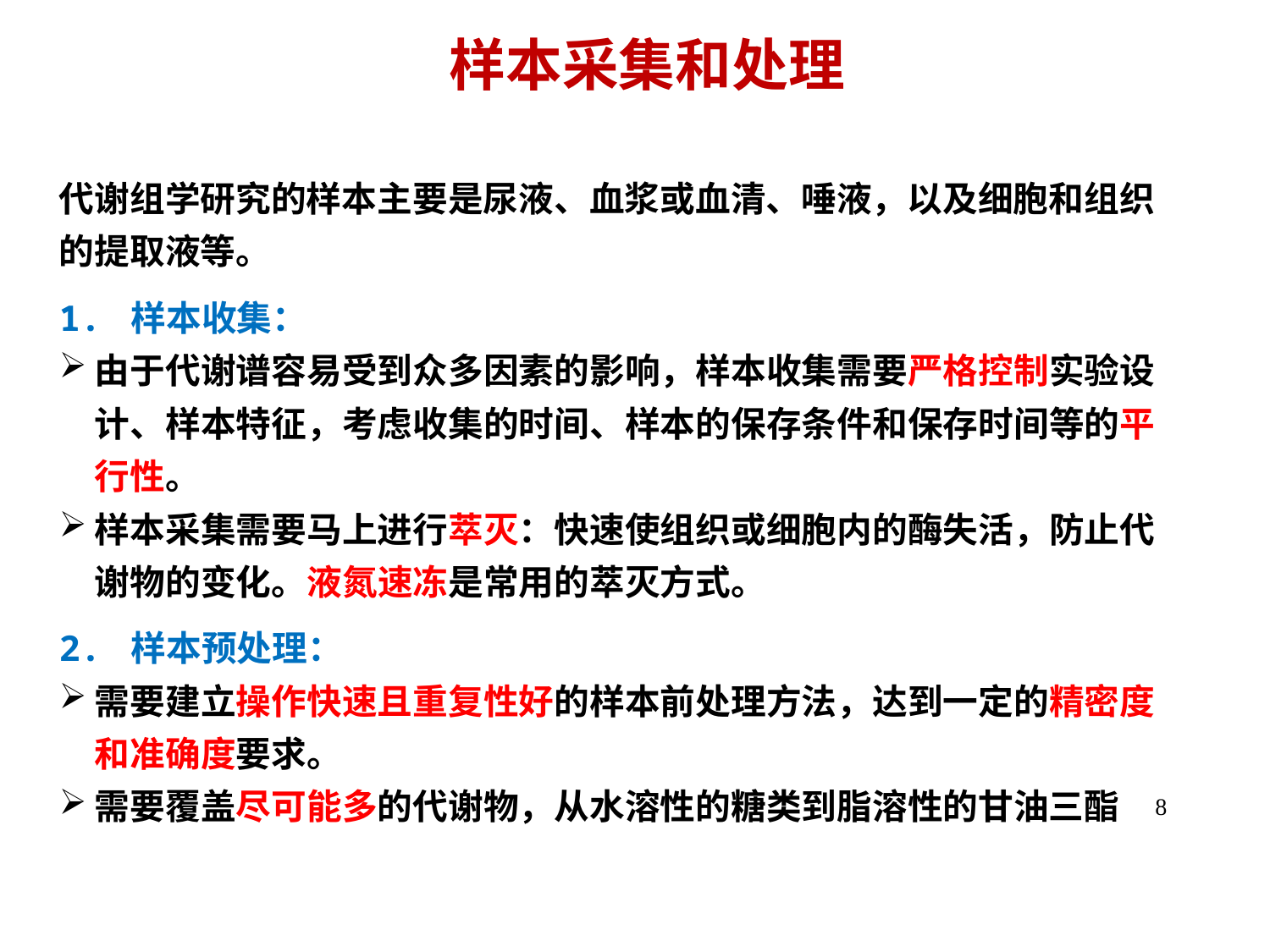

样本采集和处理

代谢组学研究的样本主要是尿液、血浆或血清、唾液，以及细胞和组织的提取液等。
1. 样本收集：
由于代谢谱容易受到众多因素的影响，样本收集需要严格控制实验设计、样本特征，考虑收集的时间、样本的保存条件和保存时间等的平行性。
样本采集需要马上进行萃灭：快速使组织或细胞内的酶失活，防止代谢物的变化。液氮速冻是常用的萃灭方式。
2. 样本预处理：
需要建立操作快速且重复性好的样本前处理方法，达到一定的精密度和准确度要求。
需要覆盖尽可能多的代谢物，从水溶性的糖类到脂溶性的甘油三酯

8